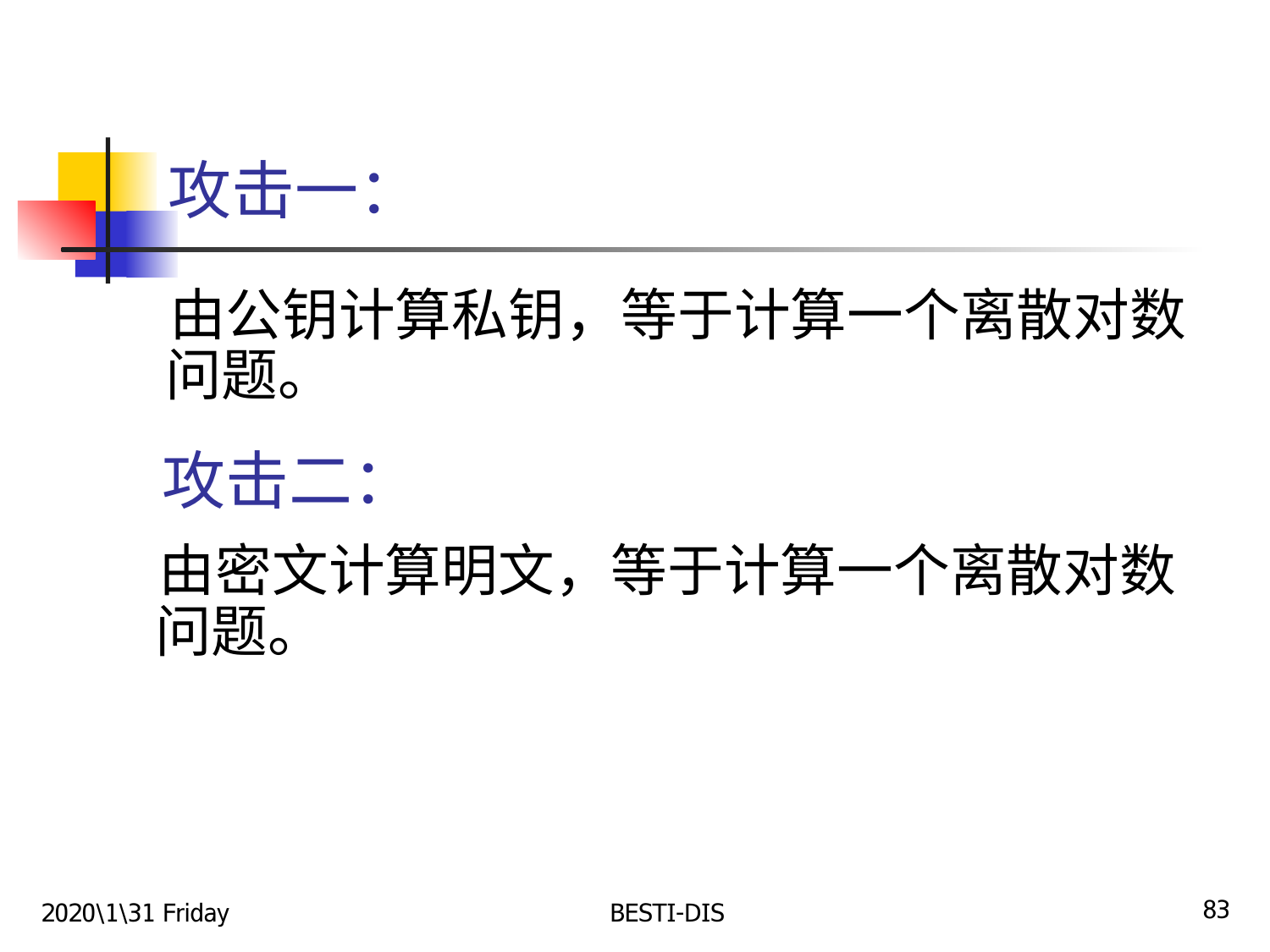

# 攻击一：
   由公钥计算私钥，等于计算一个离散对数问题。
攻击二：
   由密文计算明文，等于计算一个离散对数问题。
83
2020\1\31 Friday
BESTI-DIS